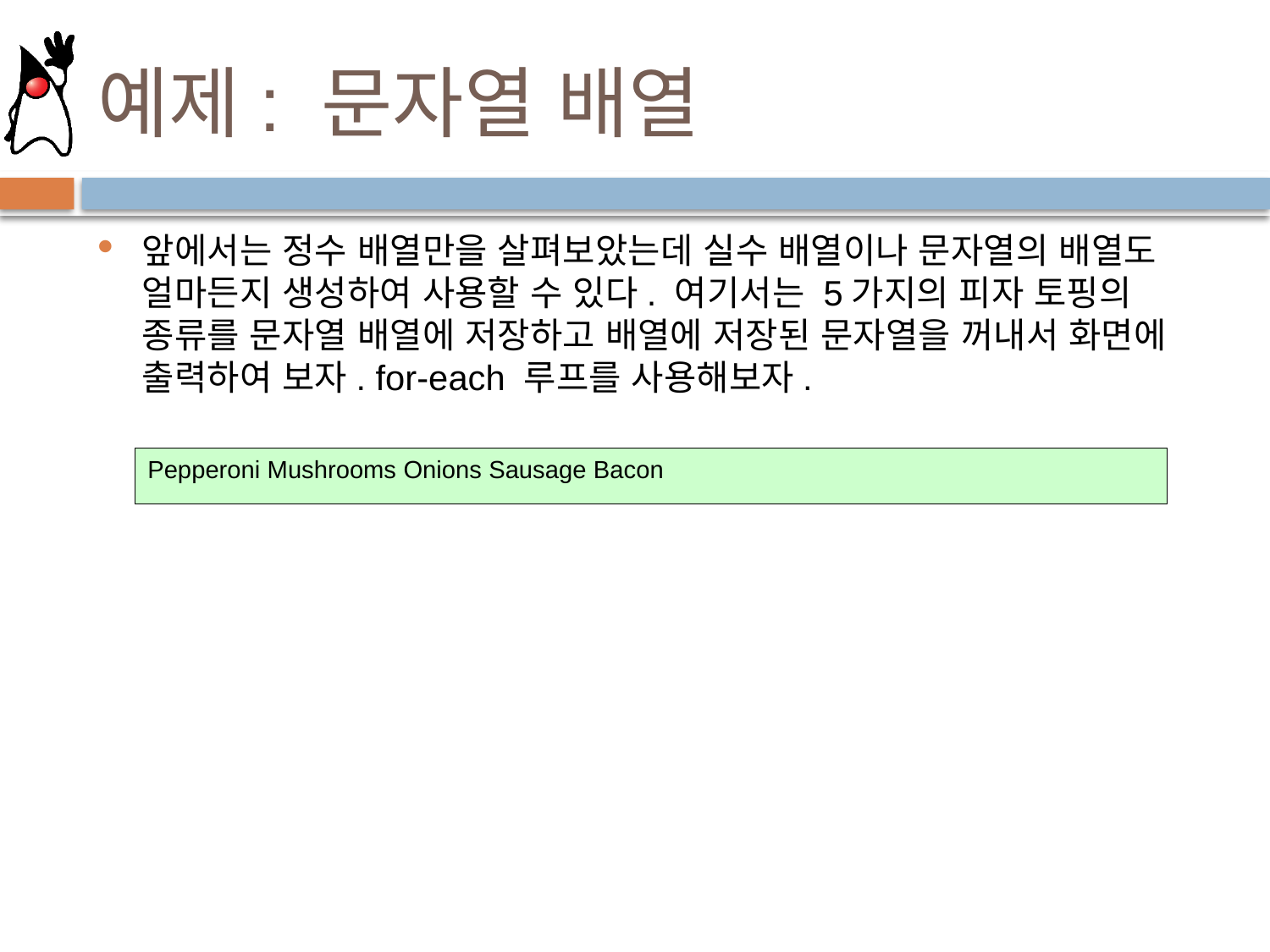

# 예제: 문자열 배열
앞에서는 정수 배열만을 살펴보았는데 실수 배열이나 문자열의 배열도 얼마든지 생성하여 사용할 수 있다. 여기서는 5가지의 피자 토핑의 종류를 문자열 배열에 저장하고 배열에 저장된 문자열을 꺼내서 화면에 출력하여 보자. for-each 루프를 사용해보자.
Pepperoni Mushrooms Onions Sausage Bacon